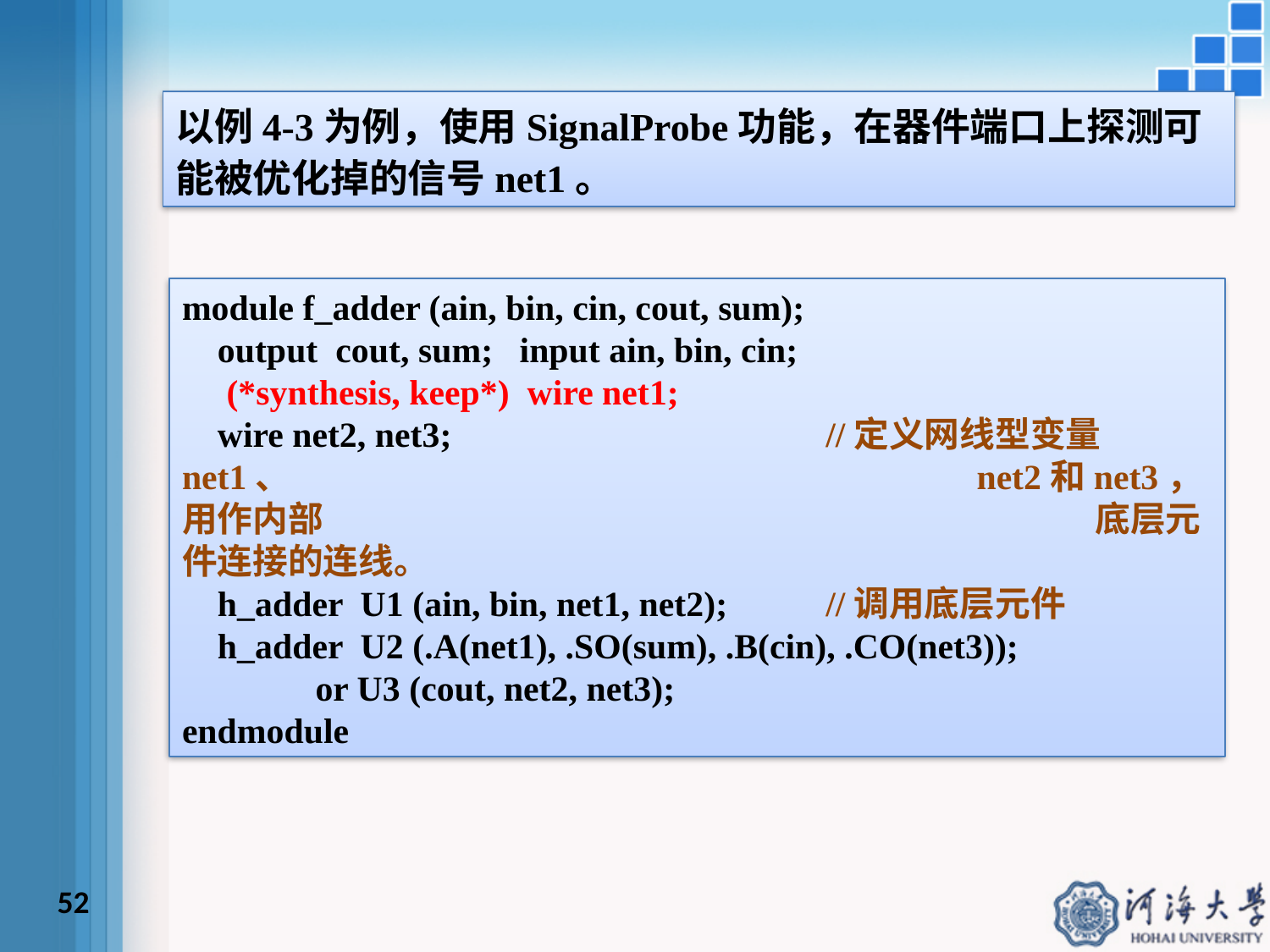

以例4-3为例，使用SignalProbe功能，在器件端口上探测可能被优化掉的信号net1。
module f_adder (ain, bin, cin, cout, sum);
    output  cout, sum;   input ain, bin, cin;
     (*synthesis, keep*)  wire net1;
    wire net2, net3;			 //定义网线型变量net1、						   net2和net3，用作内部						   底层元件连接的连线。
    h_adder  U1 (ain, bin, net1, net2);	 //调用底层元件
    h_adder  U2 (.A(net1), .SO(sum), .B(cin), .CO(net3));
               or U3 (cout, net2, net3);
endmodule
52